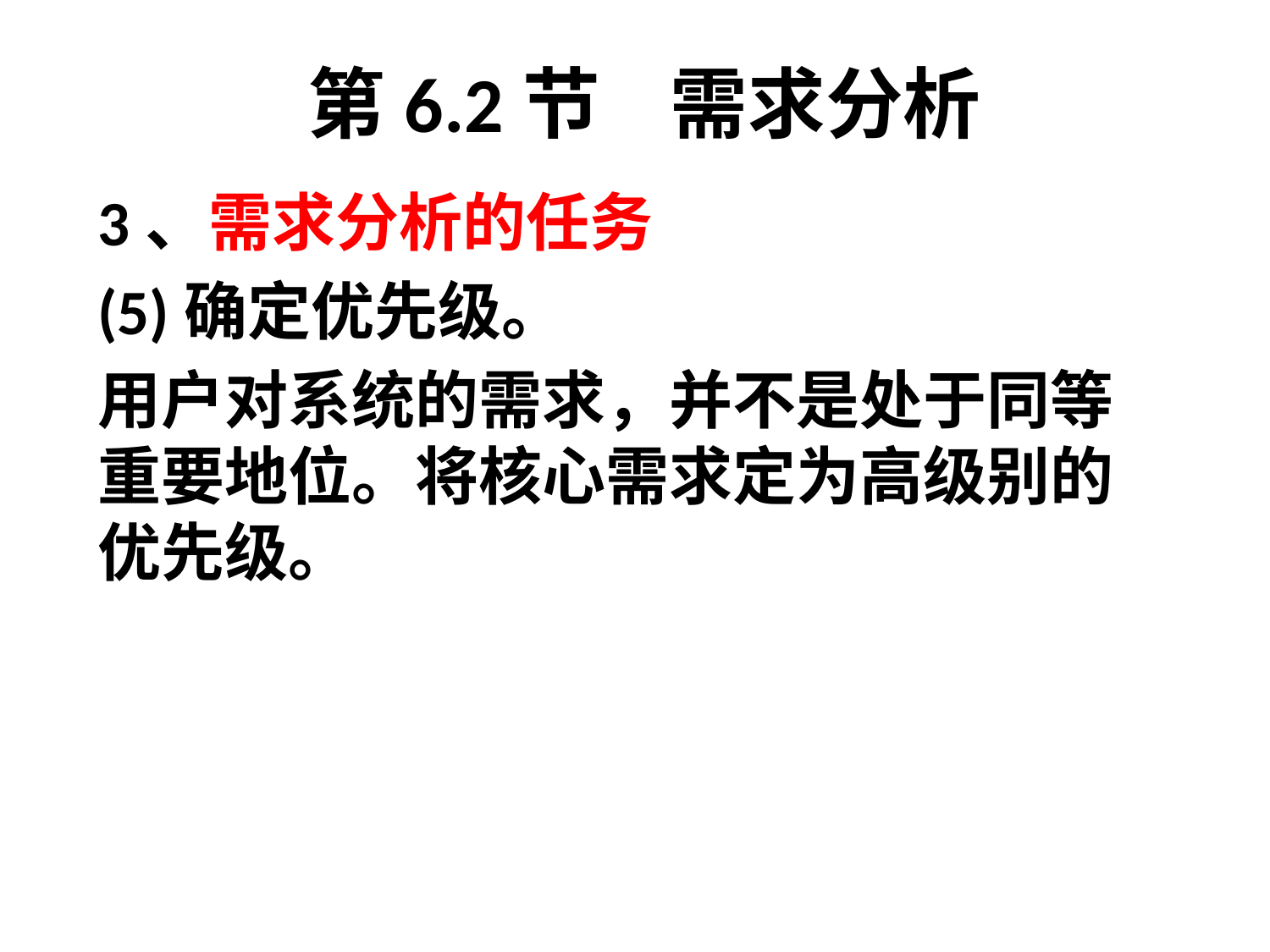

# 第6.2节    需求分析
3、需求分析的任务
(5)确定优先级。
用户对系统的需求，并不是处于同等重要地位。将核心需求定为高级别的优先级。